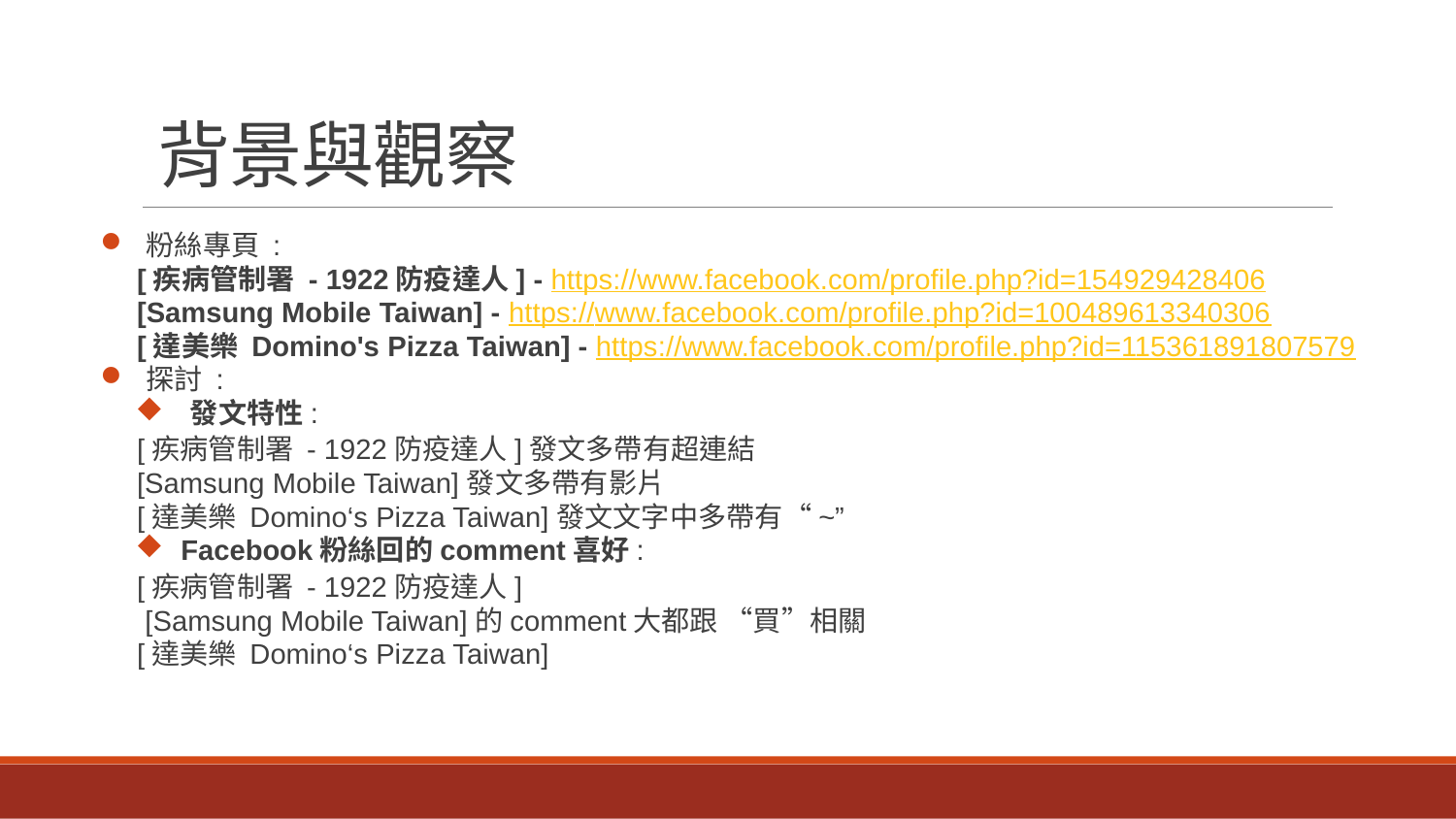

# 背景與觀察
粉絲專頁 :
[疾病管制署 - 1922防疫達人] - https://www.facebook.com/profile.php?id=154929428406
[Samsung Mobile Taiwan] - https://www.facebook.com/profile.php?id=100489613340306
[達美樂 Domino's Pizza Taiwan] - https://www.facebook.com/profile.php?id=115361891807579
探討 :
發文特性:
[疾病管制署 - 1922防疫達人]發文多帶有超連結
[Samsung Mobile Taiwan]發文多帶有影片
[達美樂 Domino‘s Pizza Taiwan]發文文字中多帶有“~”
Facebook粉絲回的comment喜好:
[疾病管制署 - 1922防疫達人]
 [Samsung Mobile Taiwan]的comment大都跟 “買”相關
[達美樂 Domino‘s Pizza Taiwan]